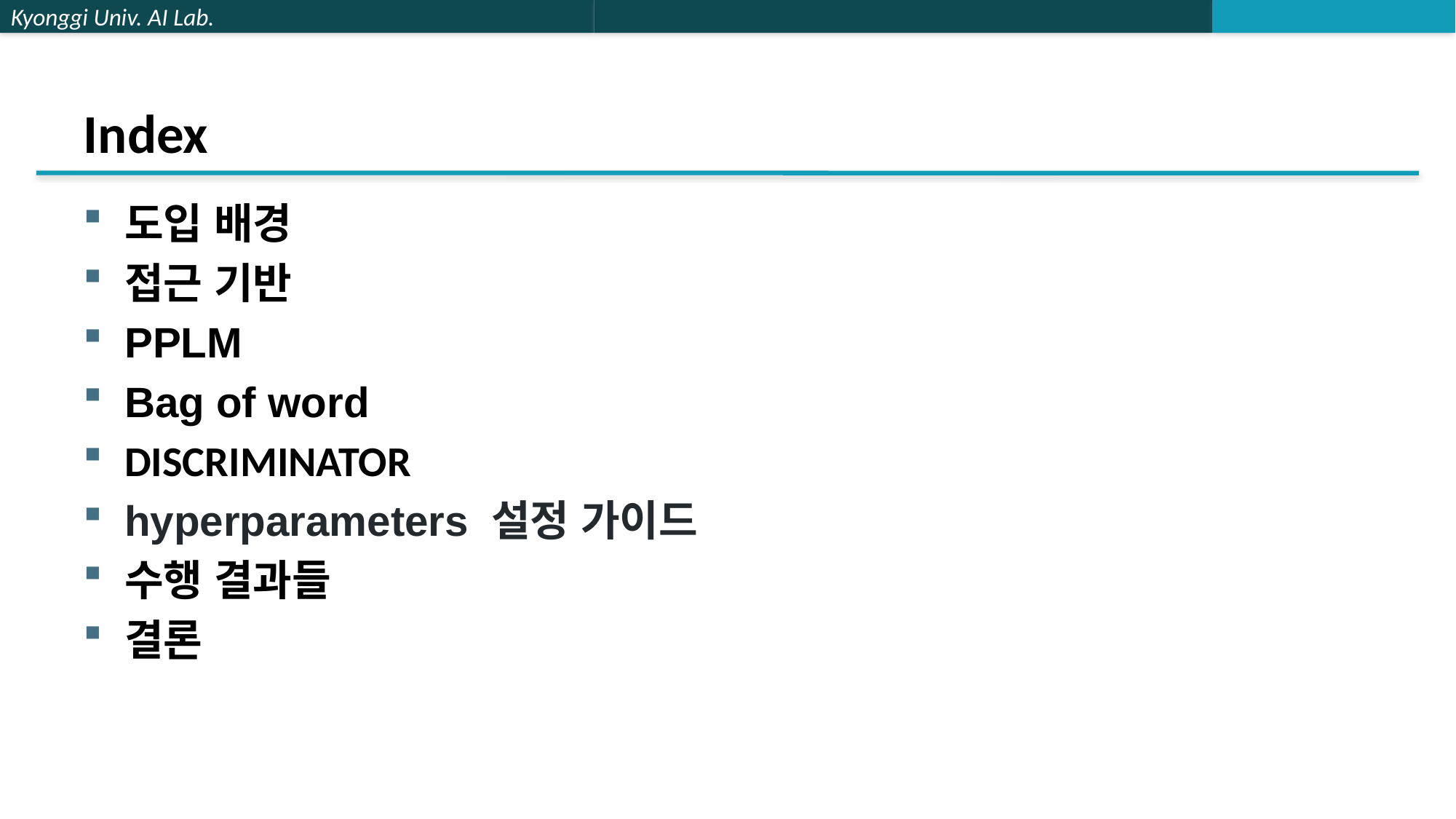

# Index
도입 배경
접근 기반
PPLM
Bag of word
DISCRIMINATOR
hyperparameters 설정 가이드
수행 결과들
결론